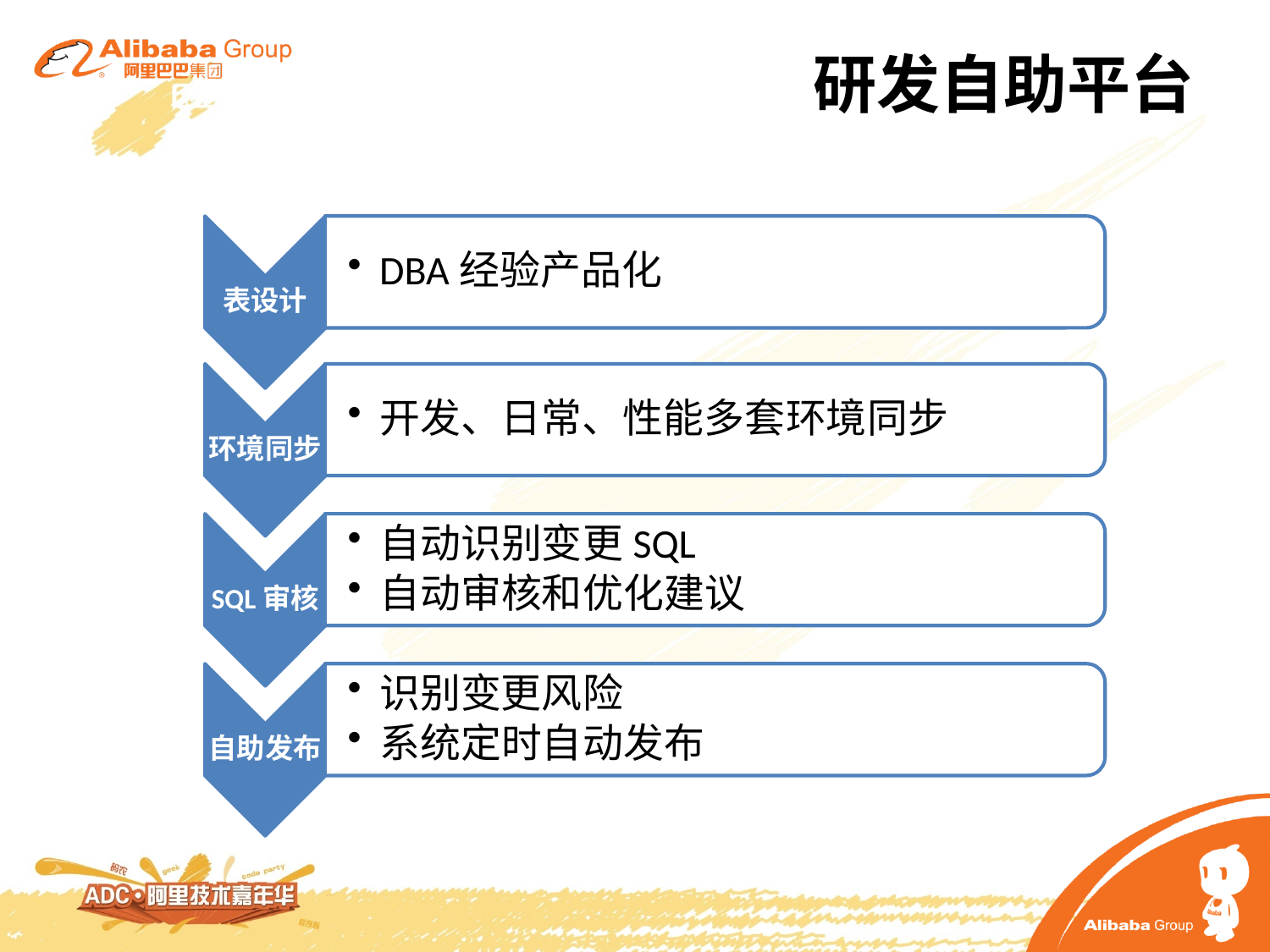

# 研发自助平台

DBA经验产品化

表设计

开发、日常、性能多套环境同步

环境同步

自动识别变更SQL
自动审核和优化建议

SQL审核

识别变更风险
系统定时自动发布

自助发布